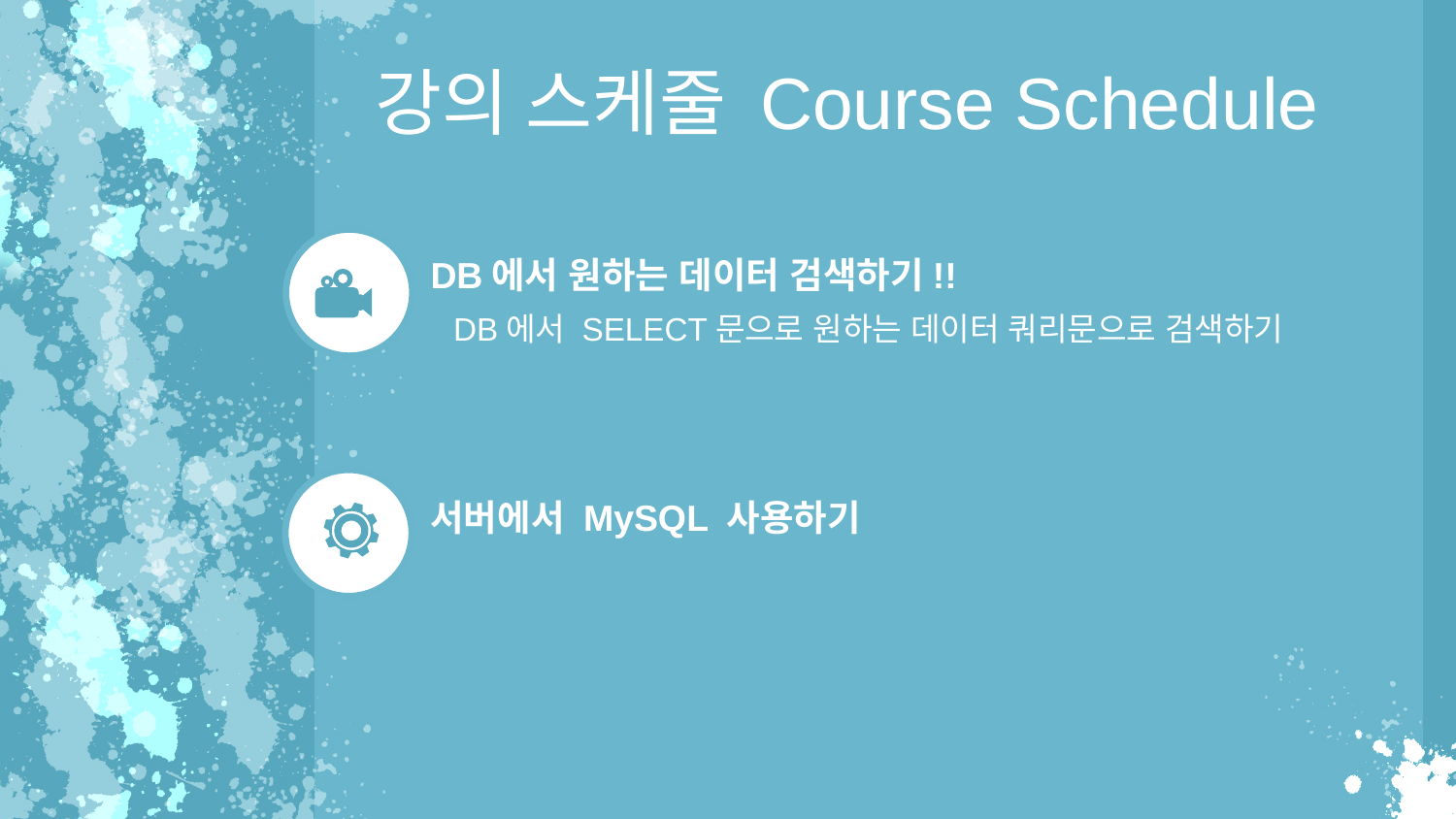

강의 스케줄 Course Schedule

DB에서 원하는 데이터 검색하기!!
DB에서 SELECT문으로 원하는 데이터 쿼리문으로 검색하기

서버에서 MySQL 사용하기